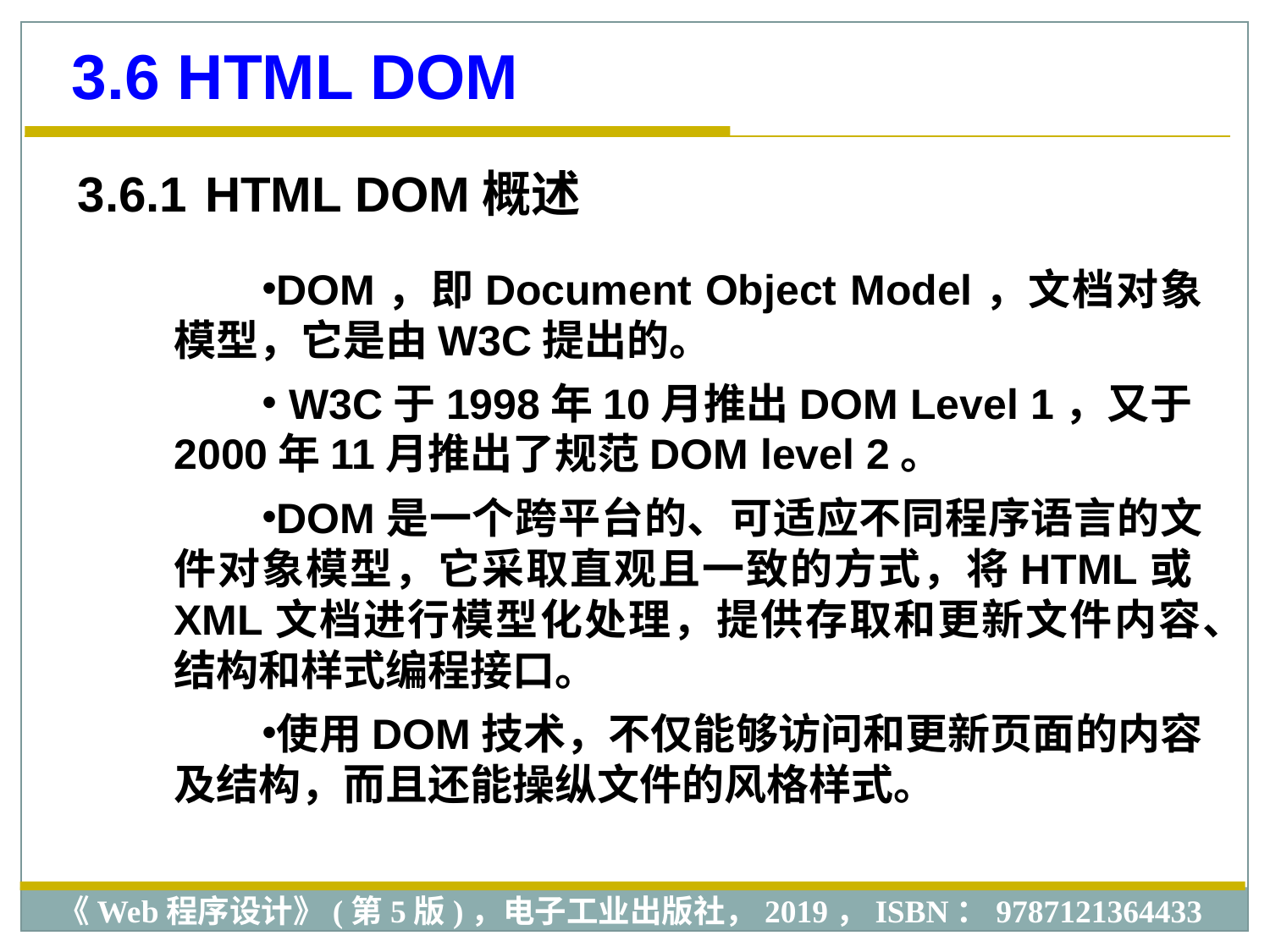

3.6 HTML DOM
3.6.1  HTML DOM概述
DOM，即Document Object Model，文档对象模型，它是由W3C提出的。
 W3C于1998年10月推出DOM Level 1，又于2000年11月推出了规范DOM level 2。
DOM是一个跨平台的、可适应不同程序语言的文件对象模型，它采取直观且一致的方式，将HTML或XML文档进行模型化处理，提供存取和更新文件内容、结构和样式编程接口。
使用DOM技术，不仅能够访问和更新页面的内容及结构，而且还能操纵文件的风格样式。